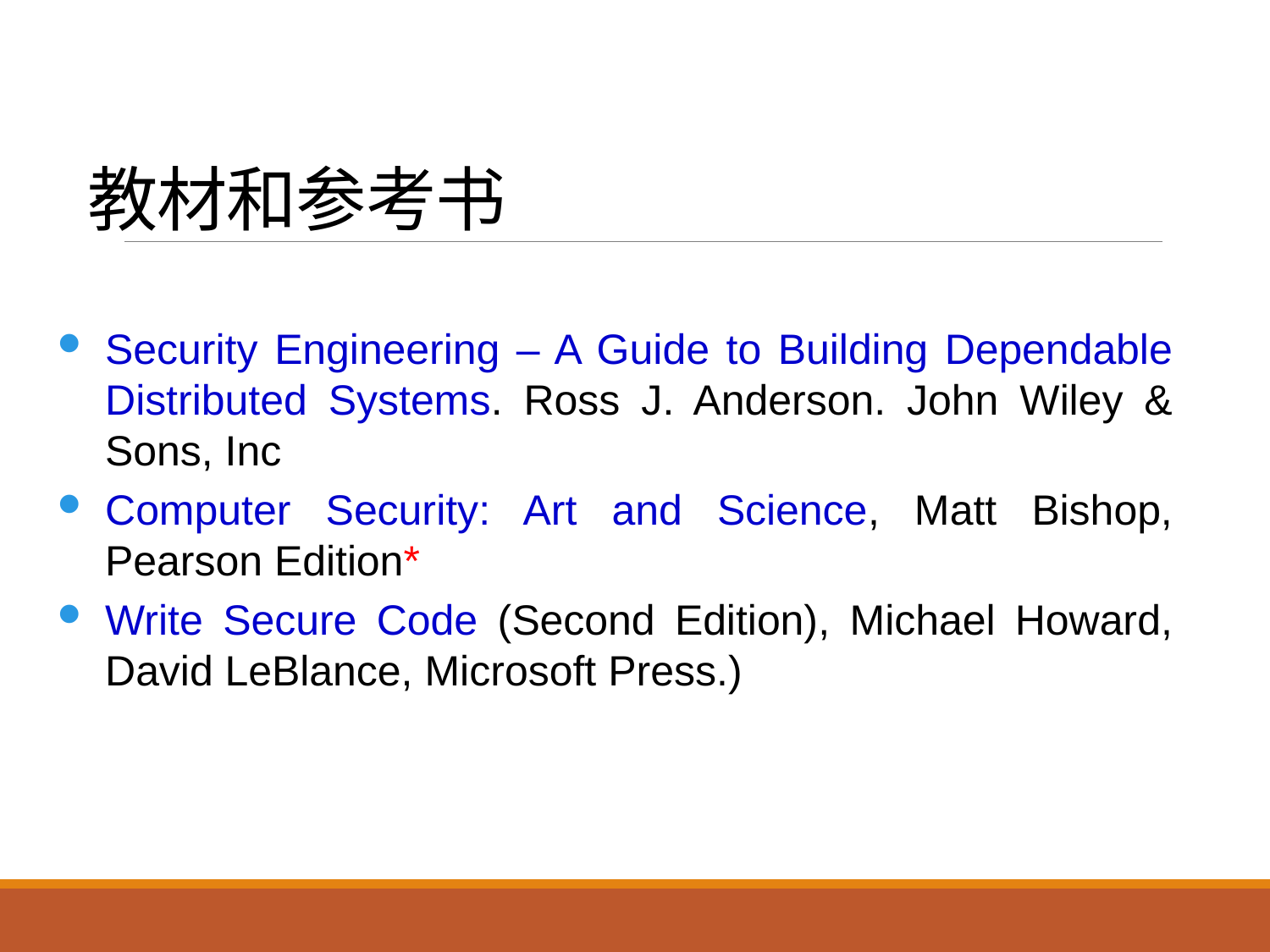

# 教材和参考书
Security Engineering – A Guide to Building Dependable Distributed Systems. Ross J. Anderson. John Wiley & Sons, Inc
Computer Security: Art and Science, Matt Bishop, Pearson Edition*
Write Secure Code (Second Edition), Michael Howard, David LeBlance, Microsoft Press.)